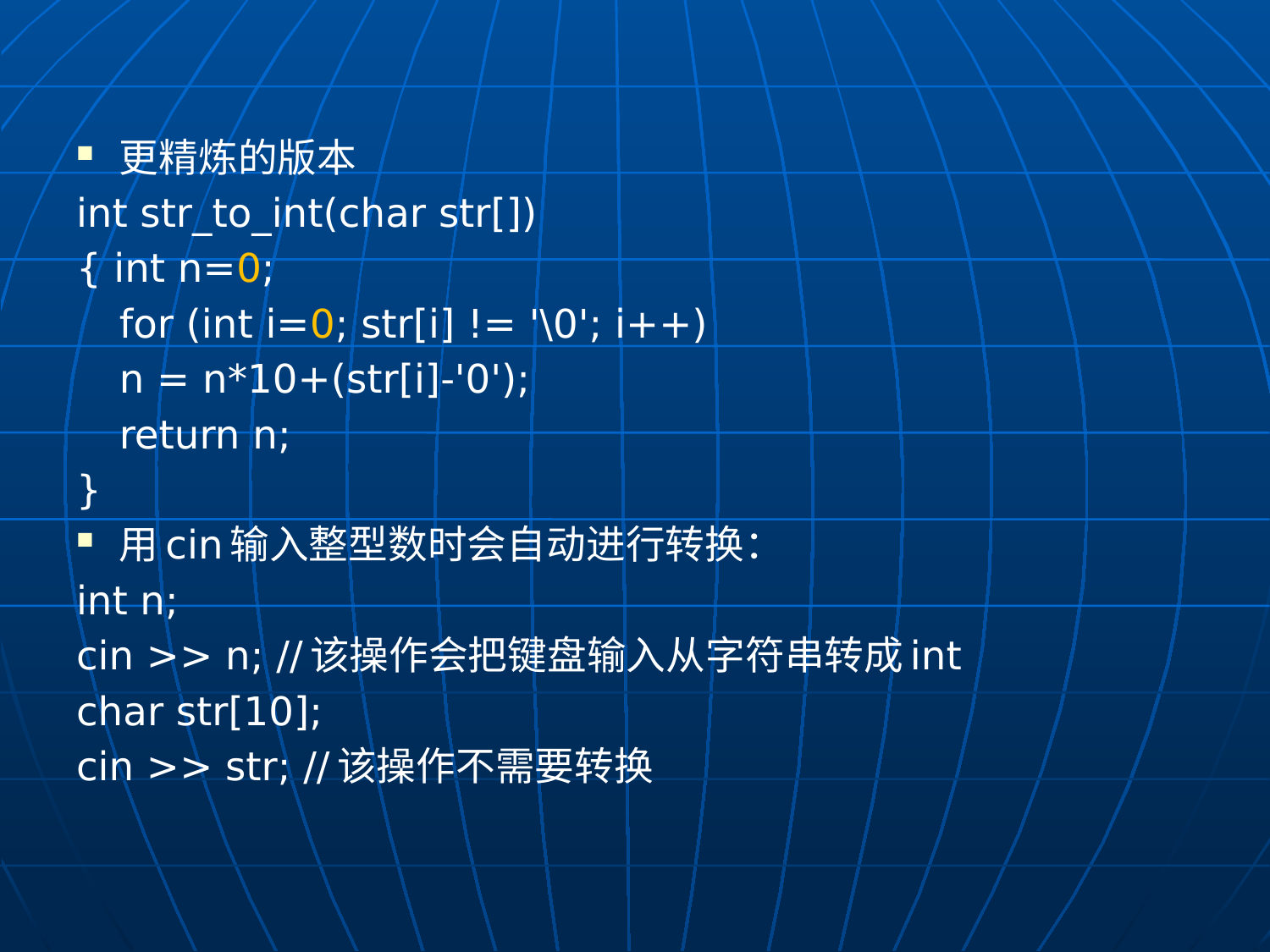

更精炼的版本
int str_to_int(char str[])
{ int n=0;
	for (int i=0; str[i] != '\0'; i++)
		n = n*10+(str[i]-'0');
	return n;
}
用cin输入整型数时会自动进行转换：
int n;
cin >> n; //该操作会把键盘输入从字符串转成int
char str[10];
cin >> str; //该操作不需要转换